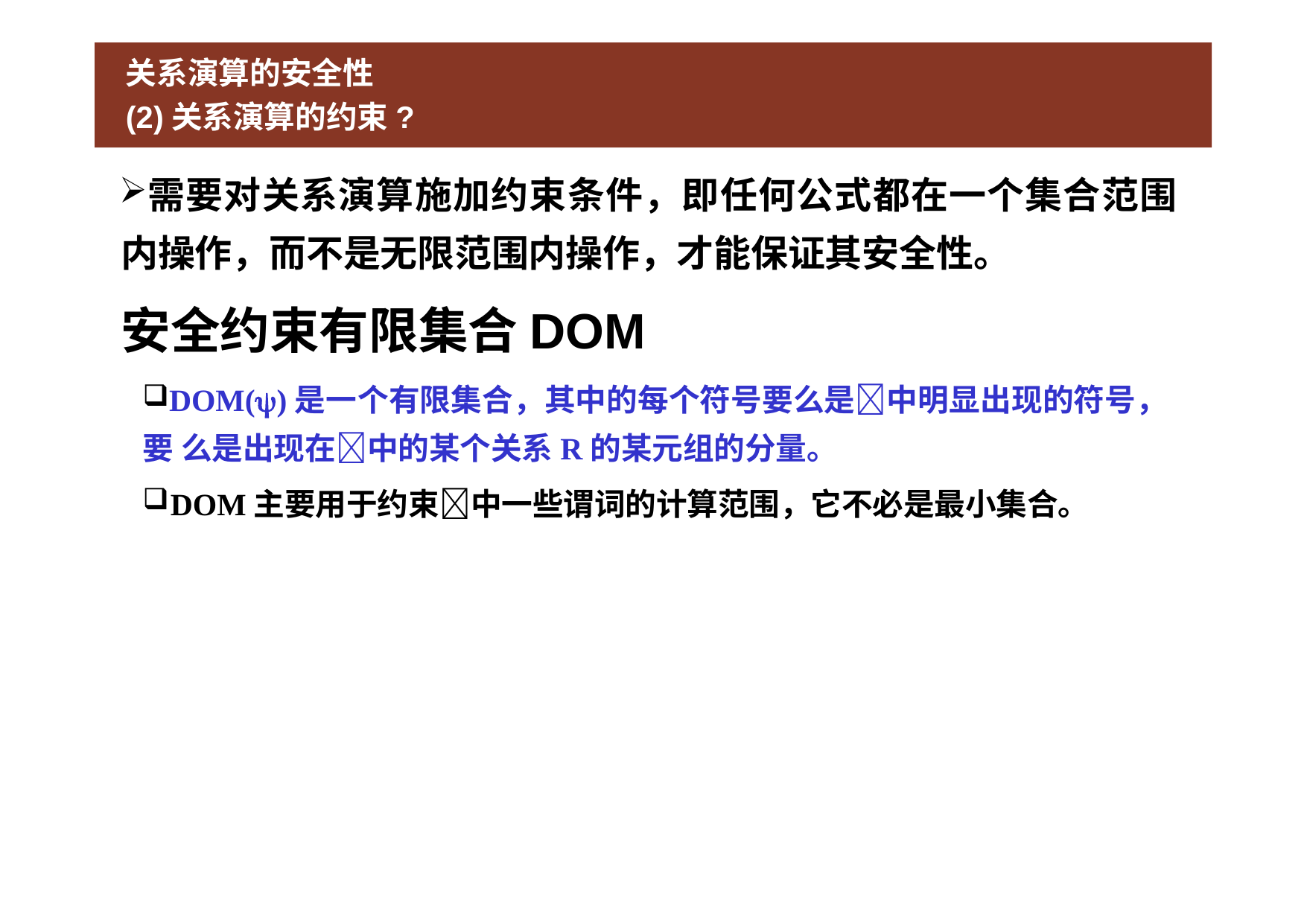

关系演算的安全性
(2)关系演算的约束?
需要对关系演算施加约束条件，即任何公式都在一个集合范围 内操作，而不是无限范围内操作，才能保证其安全性。
安全约束有限集合DOM
DOM(ψ)是一个有限集合，其中的每个符号要么是ψ中明显出现的符号，要 么是出现在ψ中的某个关系R的某元组的分量。
DOM主要用于约束ψ中一些谓词的计算范围，它不必是最小集合。